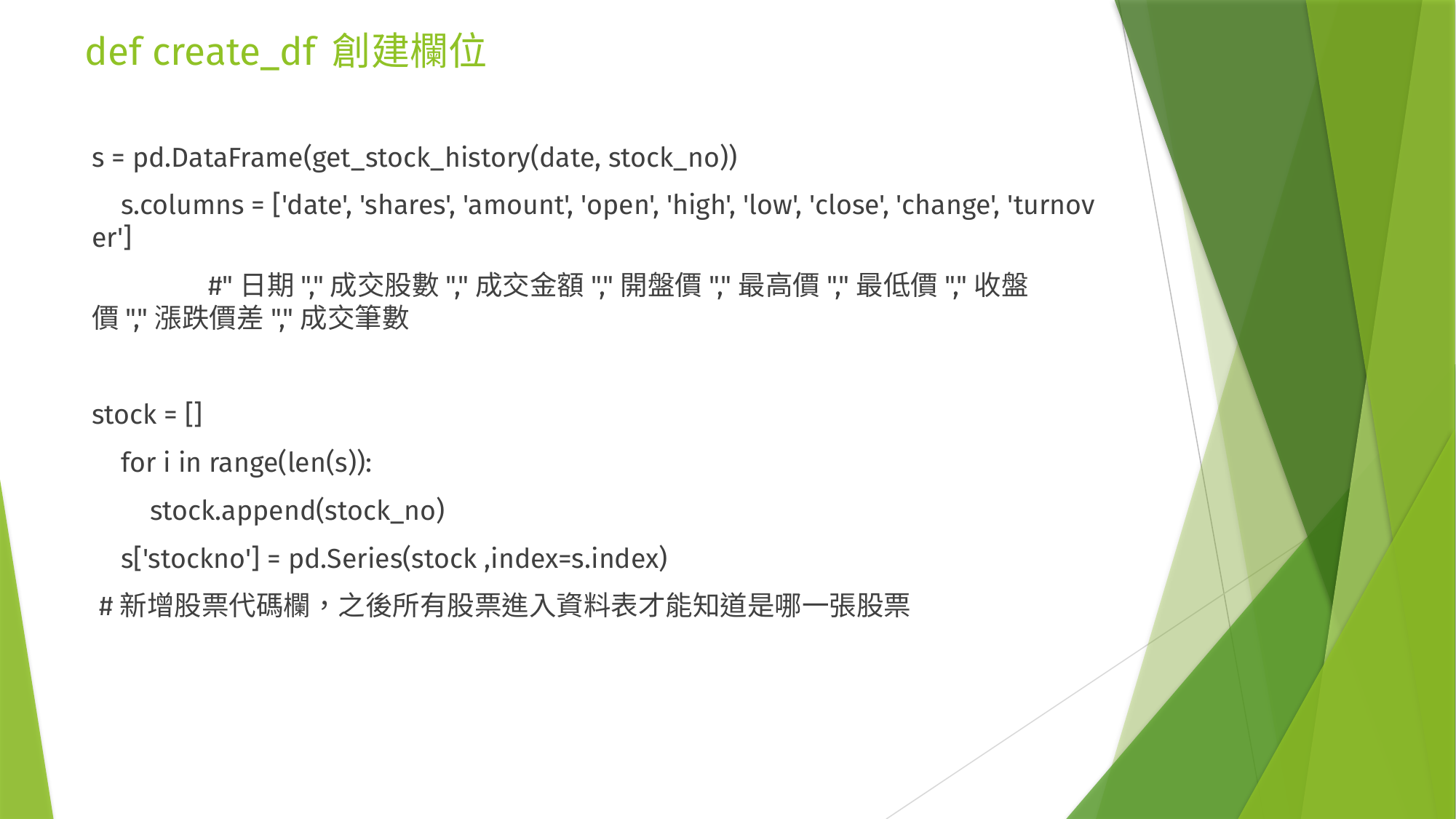

# def create_df 創建欄位
s = pd.DataFrame(get_stock_history(date, stock_no))
    s.columns = ['date', 'shares', 'amount', 'open', 'high', 'low', 'close', 'change', 'turnover']
                #"日期","成交股數","成交金額","開盤價","最高價","最低價","收盤價","漲跌價差","成交筆數

stock = []
    for i in range(len(s)):
        stock.append(stock_no)
    s['stockno'] = pd.Series(stock ,index=s.index)
 #新增股票代碼欄，之後所有股票進入資料表才能知道是哪一張股票